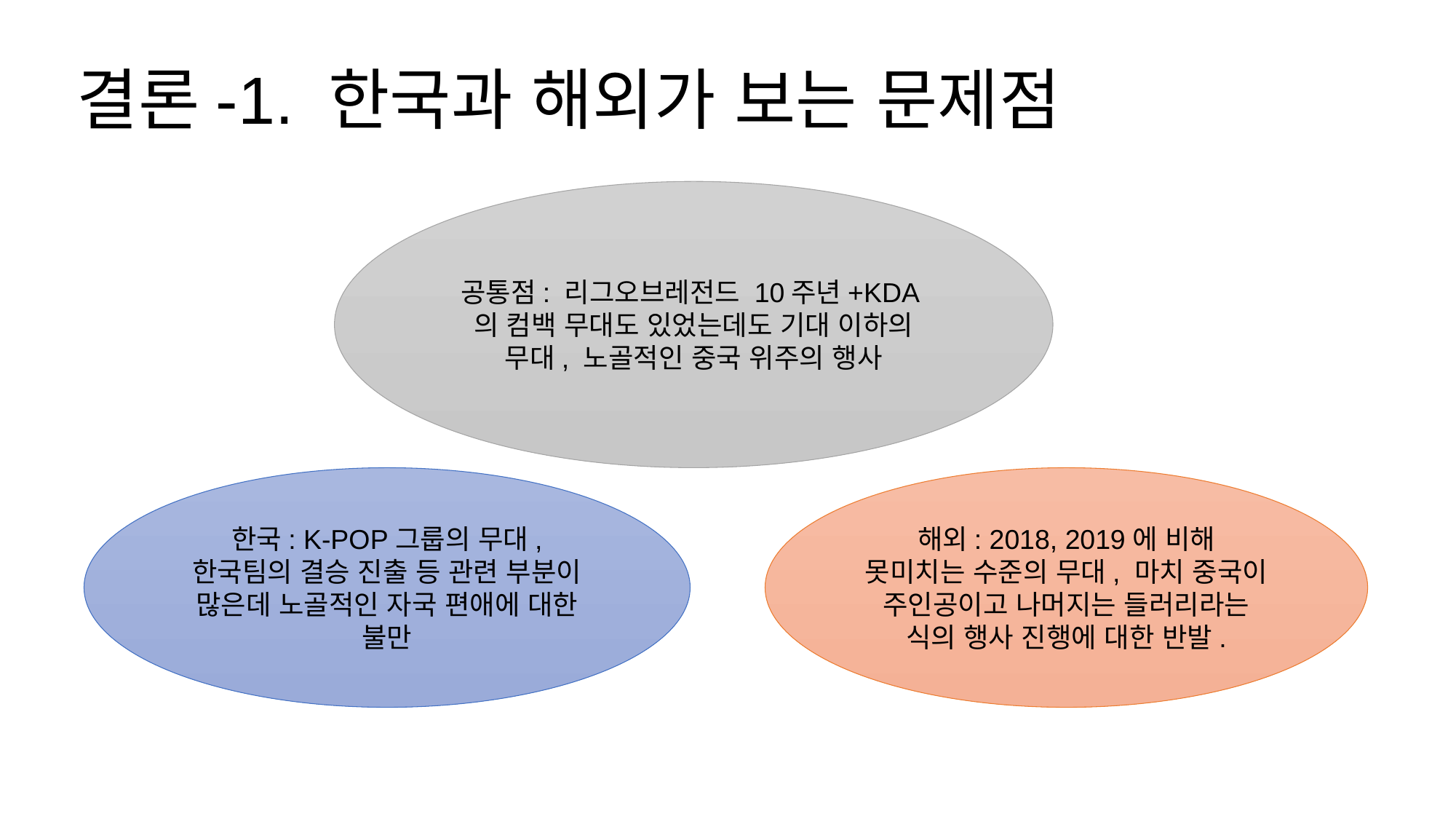

# 결론-1. 한국과 해외가 보는 문제점
공통점: 리그오브레전드 10주년+KDA의 컴백 무대도 있었는데도 기대 이하의 무대, 노골적인 중국 위주의 행사
한국: K-POP그룹의 무대, 한국팀의 결승 진출 등 관련 부분이 많은데 노골적인 자국 편애에 대한 불만
해외: 2018, 2019에 비해 못미치는 수준의 무대, 마치 중국이 주인공이고 나머지는 들러리라는 식의 행사 진행에 대한 반발.